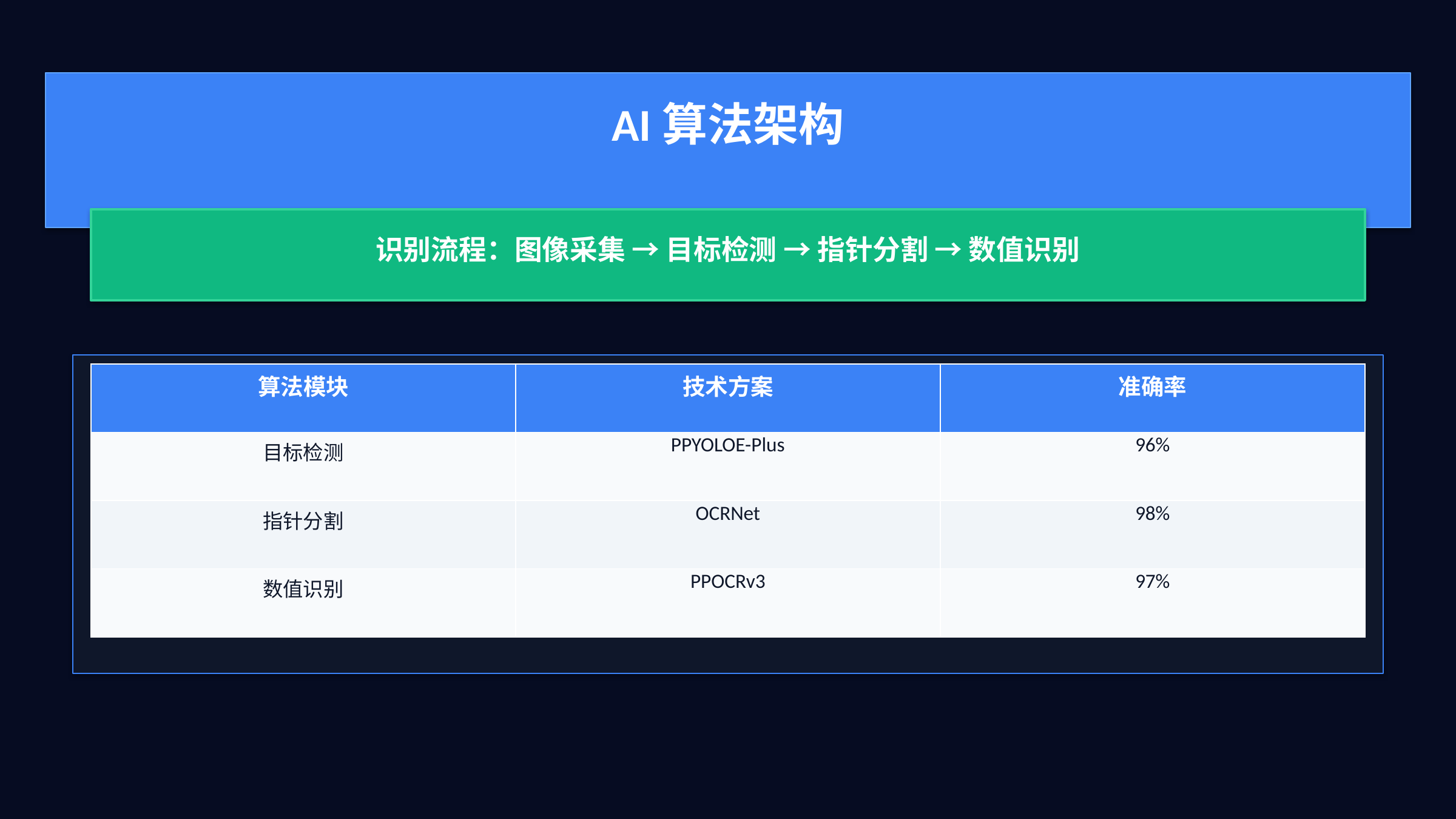

AI算法架构

识别流程：图像采集 → 目标检测 → 指针分割 → 数值识别

| 算法模块 | 技术方案 | 准确率 |
| --- | --- | --- |
| 目标检测 | PPYOLOE-Plus | 96% |
| 指针分割 | OCRNet | 98% |
| 数值识别 | PPOCRv3 | 97% |